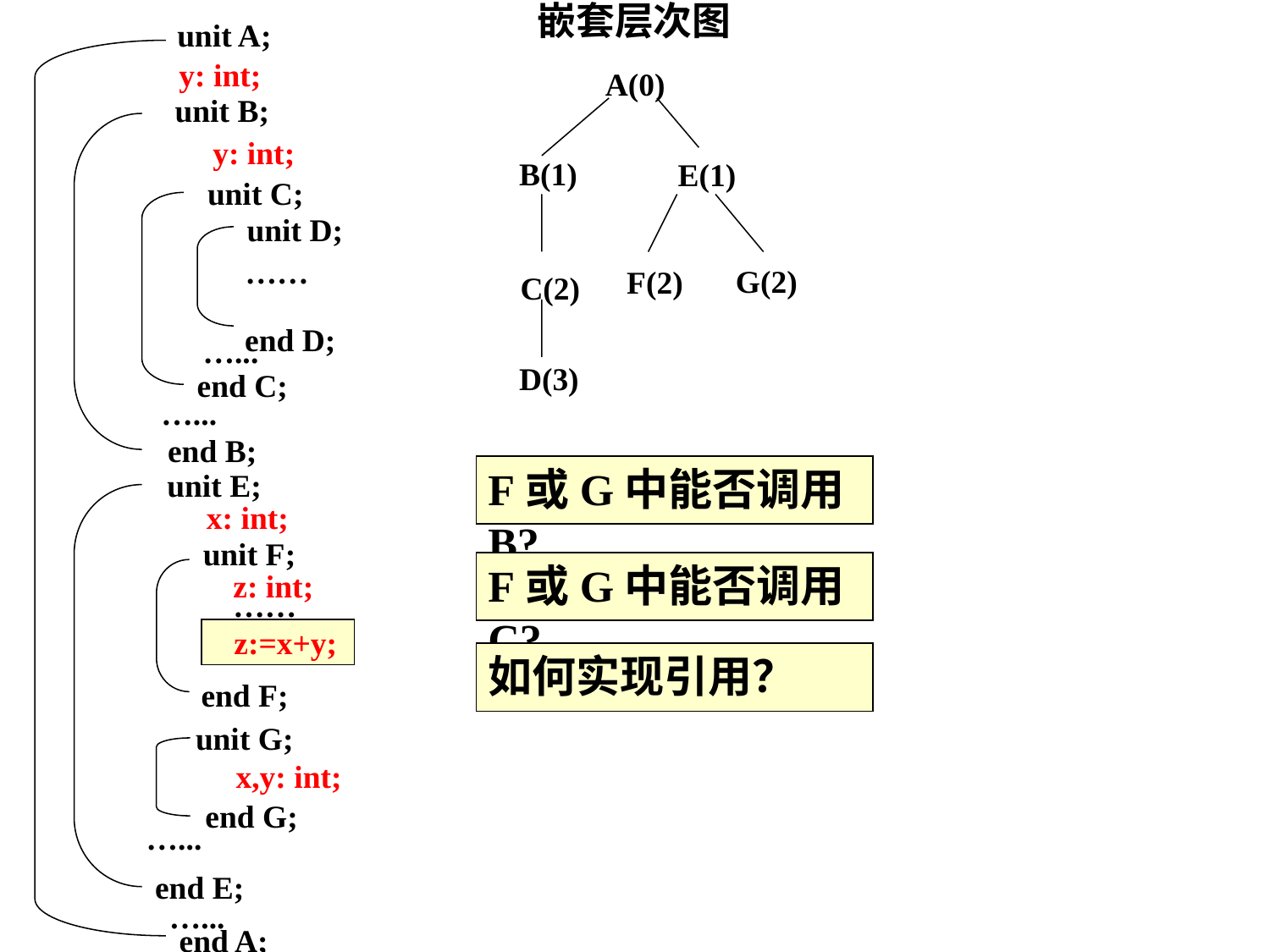

嵌套层次图
unit A;

y: int;
A(0)

B(1)
E(1)

G(2)
F(2)
C(2)

D(3)
unit B;

y: int;
unit C;

unit D;

……

end D;
…...
end C;
…...
end B;
F或G中能否调用B?
unit E;

x: int;
unit F;
F或G中能否调用C?

z: int;
……
z:=x+y;

如何实现引用？
end F;
unit G;
     x,y: int;

end G;
…...
end E;
…...
end A;